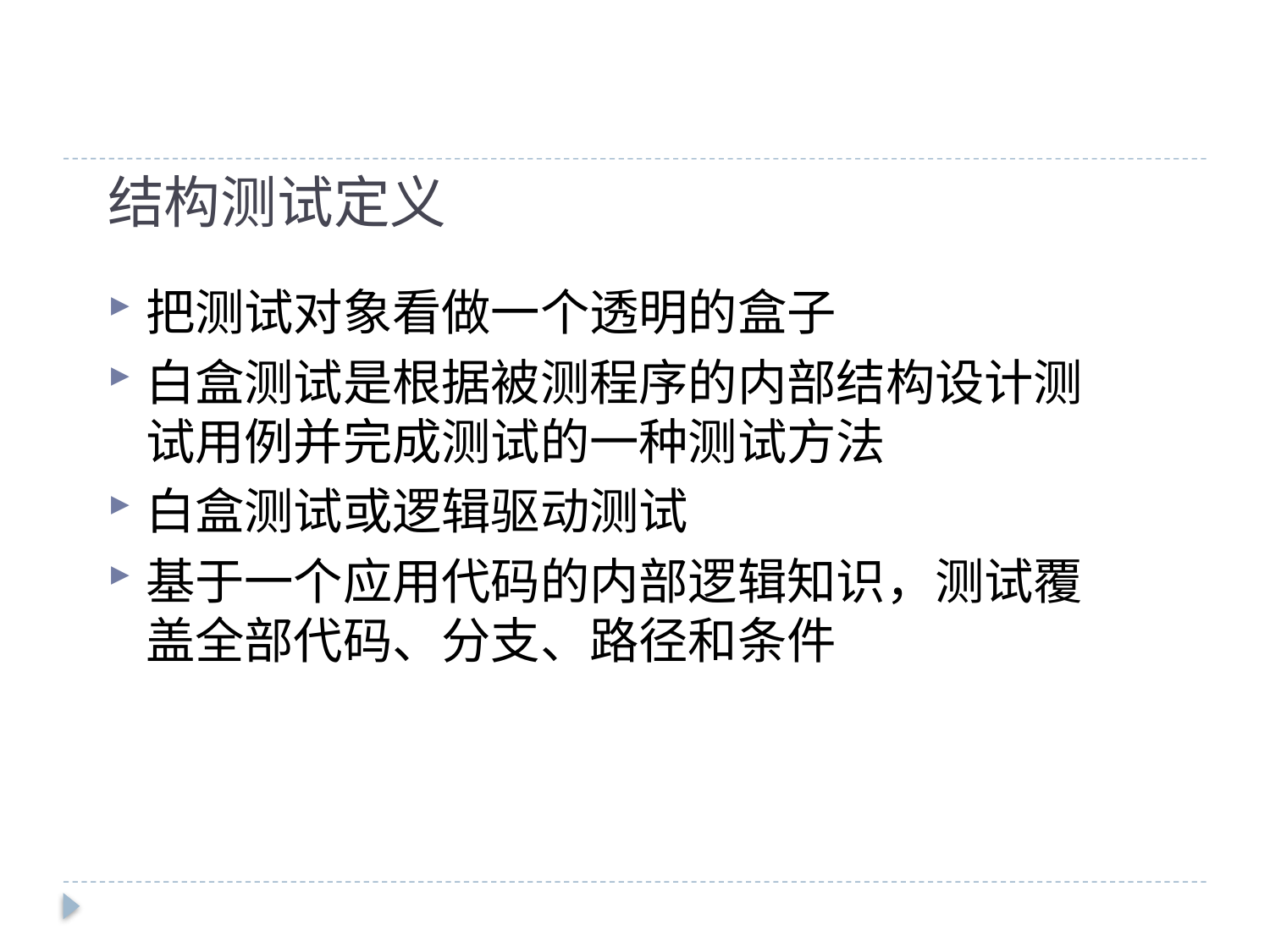

# 结构测试定义
把测试对象看做一个透明的盒子
白盒测试是根据被测程序的内部结构设计测试用例并完成测试的一种测试方法
白盒测试或逻辑驱动测试
基于一个应用代码的内部逻辑知识，测试覆盖全部代码、分支、路径和条件